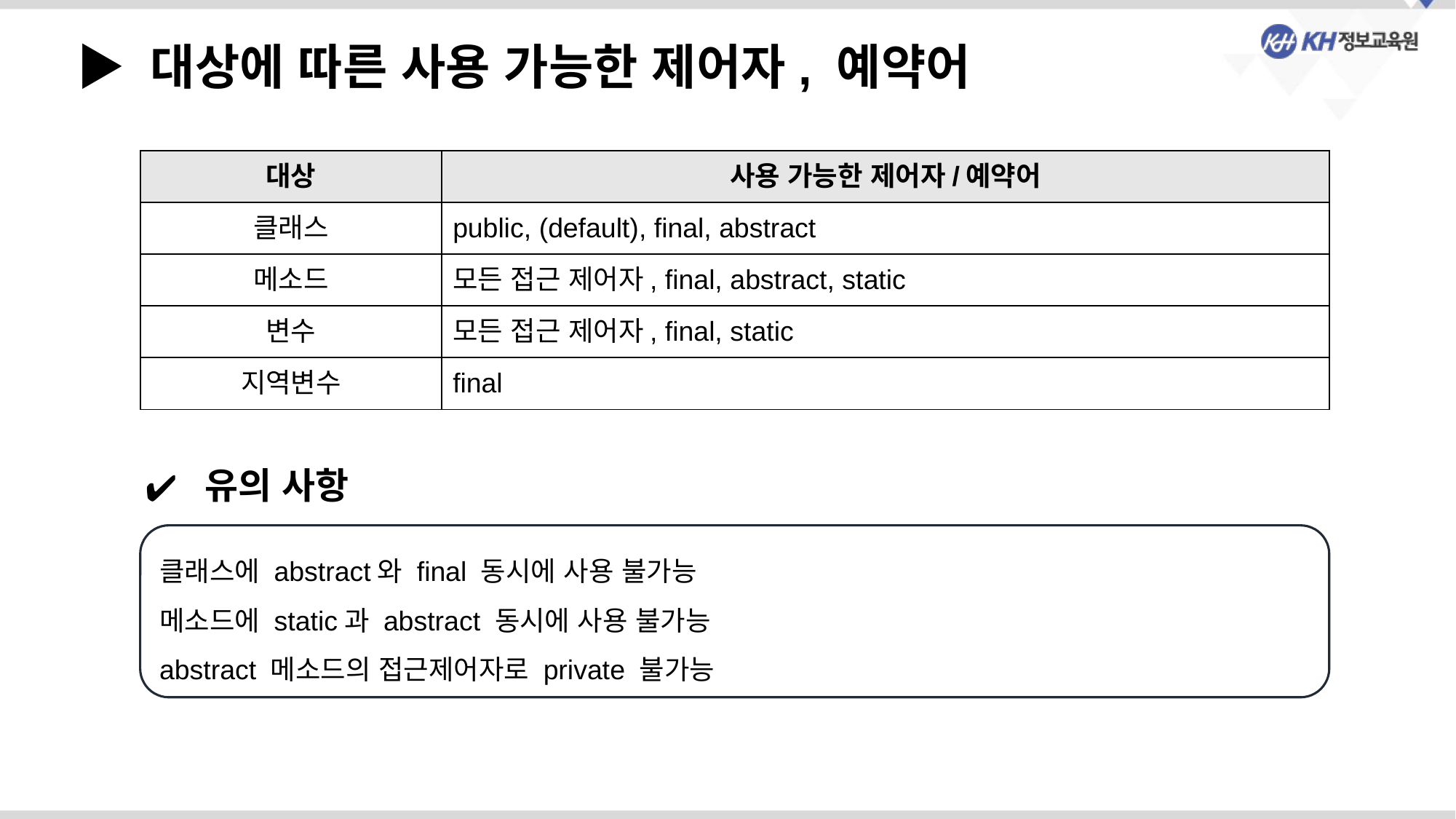

▶ 대상에 따른 사용 가능한 제어자, 예약어
| 대상 | 사용 가능한 제어자/예약어 |
| --- | --- |
| 클래스 | public, (default), final, abstract |
| 메소드 | 모든 접근 제어자, final, abstract, static |
| 변수 | 모든 접근 제어자, final, static |
| 지역변수 | final |
 유의 사항
클래스에 abstract와 final 동시에 사용 불가능
메소드에 static과 abstract 동시에 사용 불가능
abstract 메소드의 접근제어자로 private 불가능